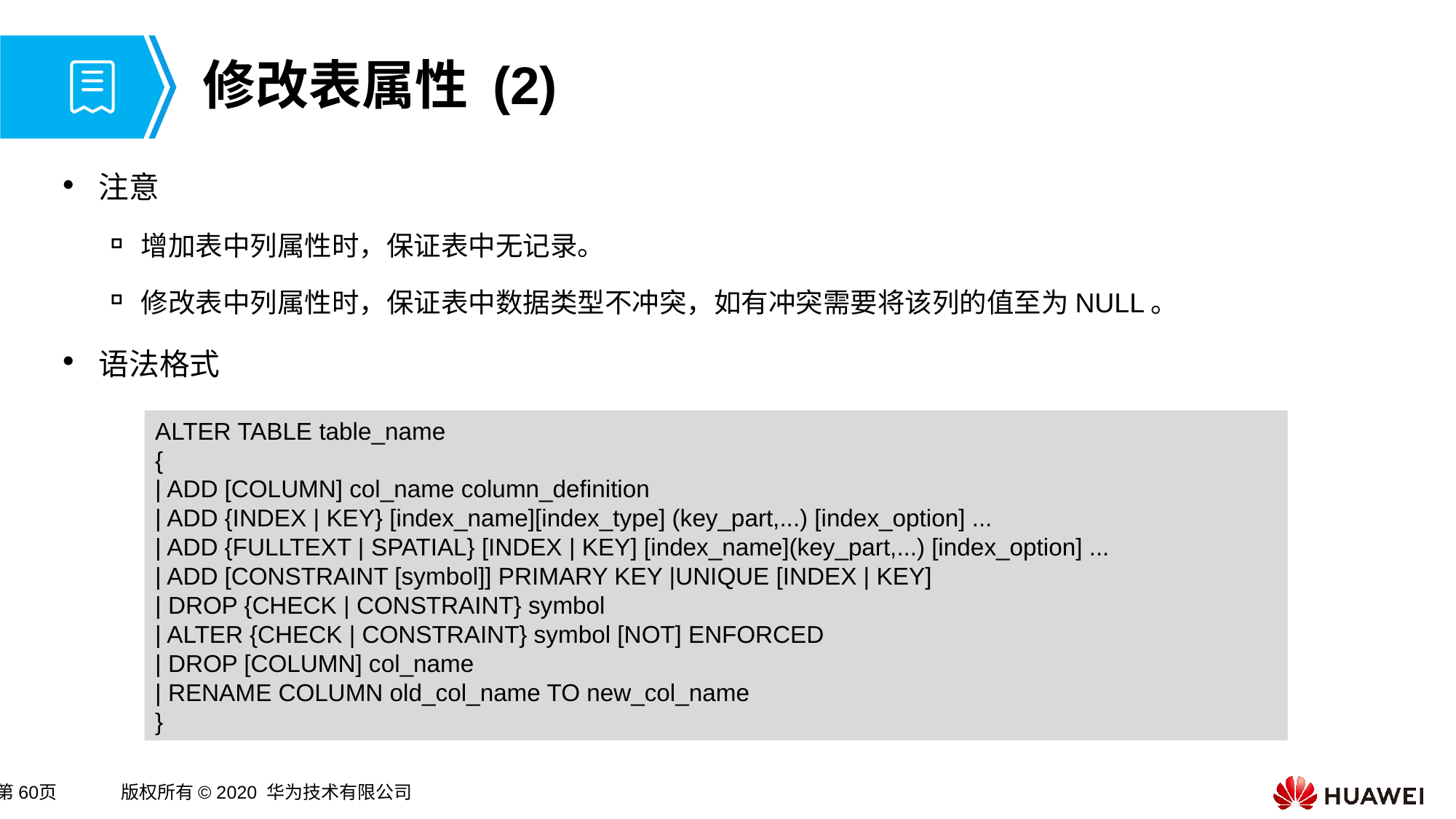

# 修改表属性 (2)
注意
增加表中列属性时，保证表中无记录。
修改表中列属性时，保证表中数据类型不冲突，如有冲突需要将该列的值至为NULL。
语法格式

ALTER TABLE table_name
{
| ADD [COLUMN] col_name column_definition
| ADD {INDEX | KEY} [index_name][index_type] (key_part,...) [index_option] ...
| ADD {FULLTEXT | SPATIAL} [INDEX | KEY] [index_name](key_part,...) [index_option] ...
| ADD [CONSTRAINT [symbol]] PRIMARY KEY |UNIQUE [INDEX | KEY]
| DROP {CHECK | CONSTRAINT} symbol
| ALTER {CHECK | CONSTRAINT} symbol [NOT] ENFORCED
| DROP [COLUMN] col_name
| RENAME COLUMN old_col_name TO new_col_name
}